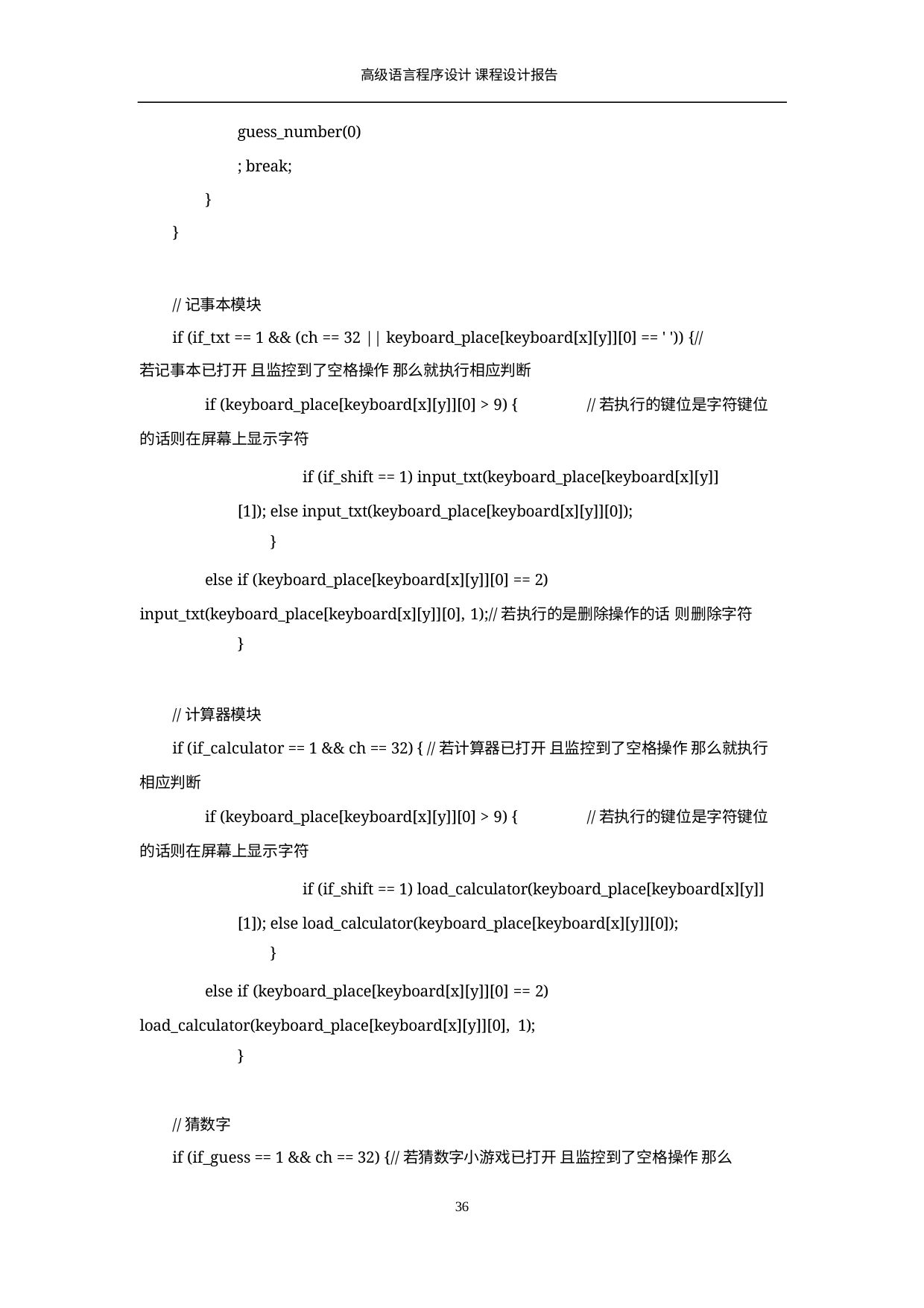

高级语言程序设计 课程设计报告

guess_number(0); break;

}

}
//记事本模块

if (if_txt == 1 && (ch == 32 || keyboard_place[keyboard[x][y]][0] == ' ')) {//

若记事本已打开 且监控到了空格操作 那么就执行相应判断
if (keyboard_place[keyboard[x][y]][0] > 9) {	//若执行的键位是字符键位的话则在屏幕上显示字符
if (if_shift == 1) input_txt(keyboard_place[keyboard[x][y]][1]); else input_txt(keyboard_place[keyboard[x][y]][0]);
}
else if (keyboard_place[keyboard[x][y]][0] == 2) input_txt(keyboard_place[keyboard[x][y]][0], 1);//若执行的是删除操作的话 则删除字符
}
//计算器模块
if (if_calculator == 1 && ch == 32) { //若计算器已打开 且监控到了空格操作 那么就执行相应判断
if (keyboard_place[keyboard[x][y]][0] > 9) {	//若执行的键位是字符键位的话则在屏幕上显示字符
if (if_shift == 1) load_calculator(keyboard_place[keyboard[x][y]][1]); else load_calculator(keyboard_place[keyboard[x][y]][0]);
}
else if (keyboard_place[keyboard[x][y]][0] == 2) load_calculator(keyboard_place[keyboard[x][y]][0], 1);
}
//猜数字

if (if_guess == 1 && ch == 32) {//若猜数字小游戏已打开 且监控到了空格操作 那么
36